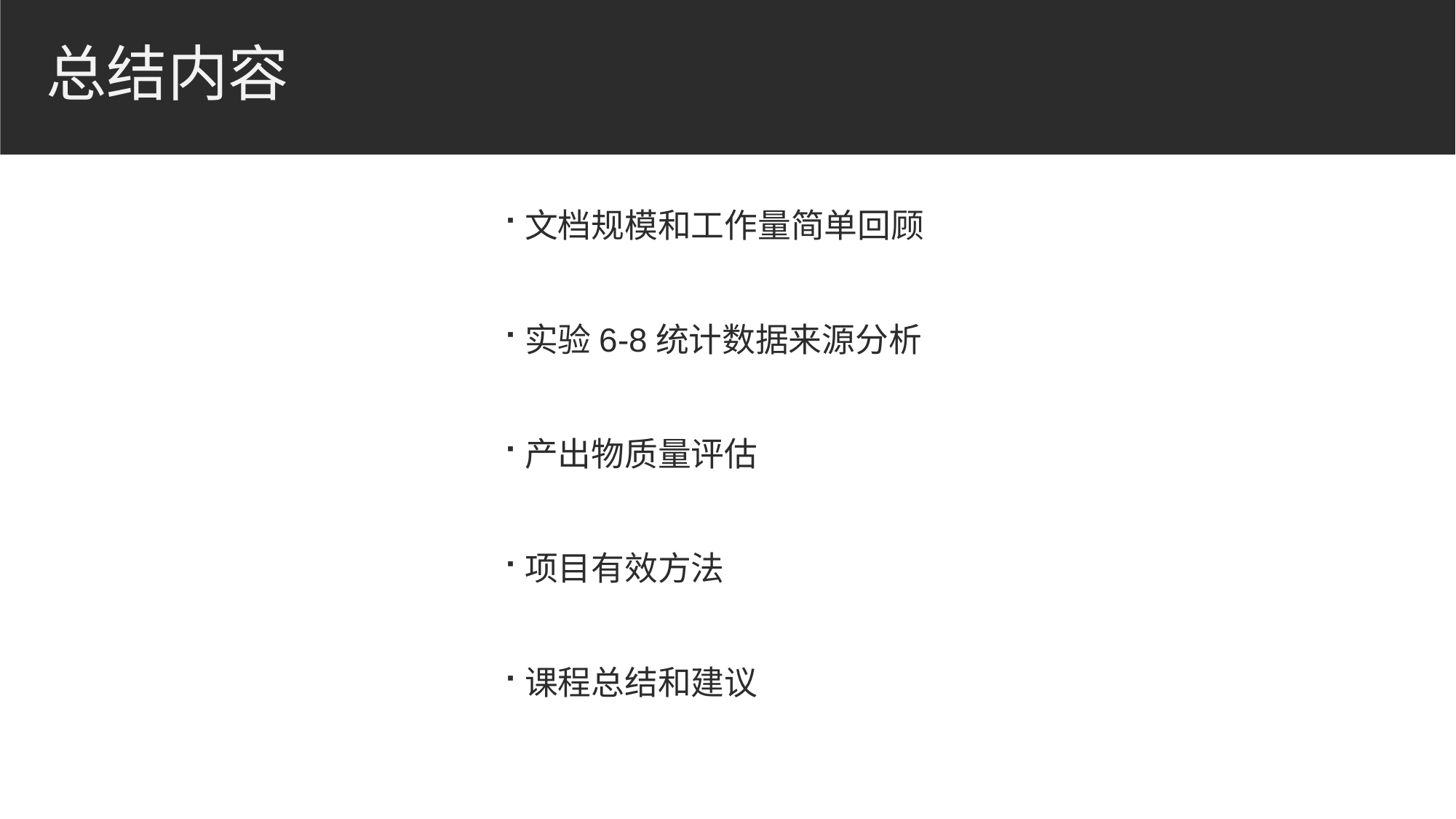

# 总结内容
文档规模和工作量简单回顾

实验6-8统计数据来源分析

产出物质量评估

项目有效方法

课程总结和建议